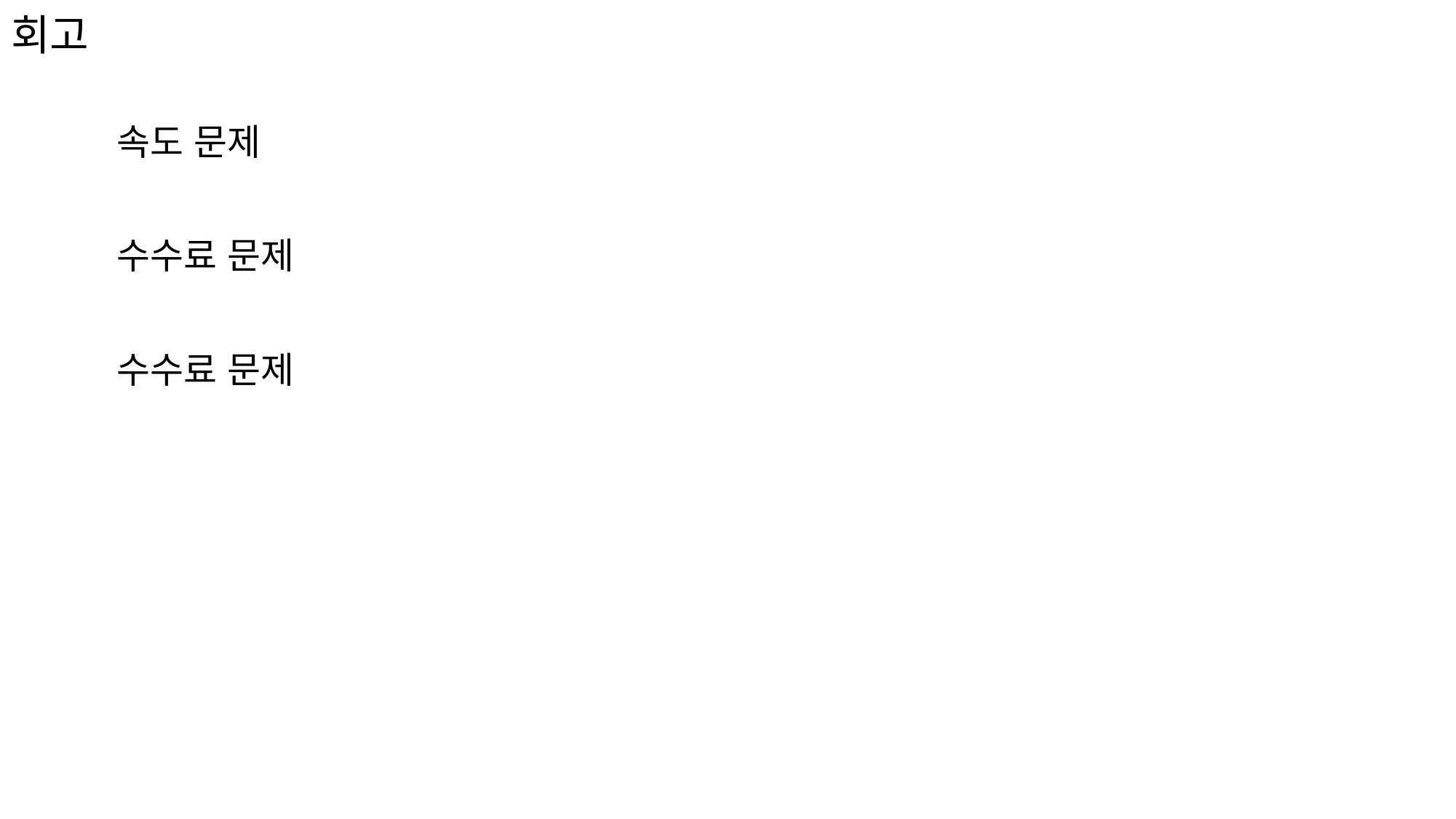

# 회고
속도 문제
수수료 문제
수수료 문제